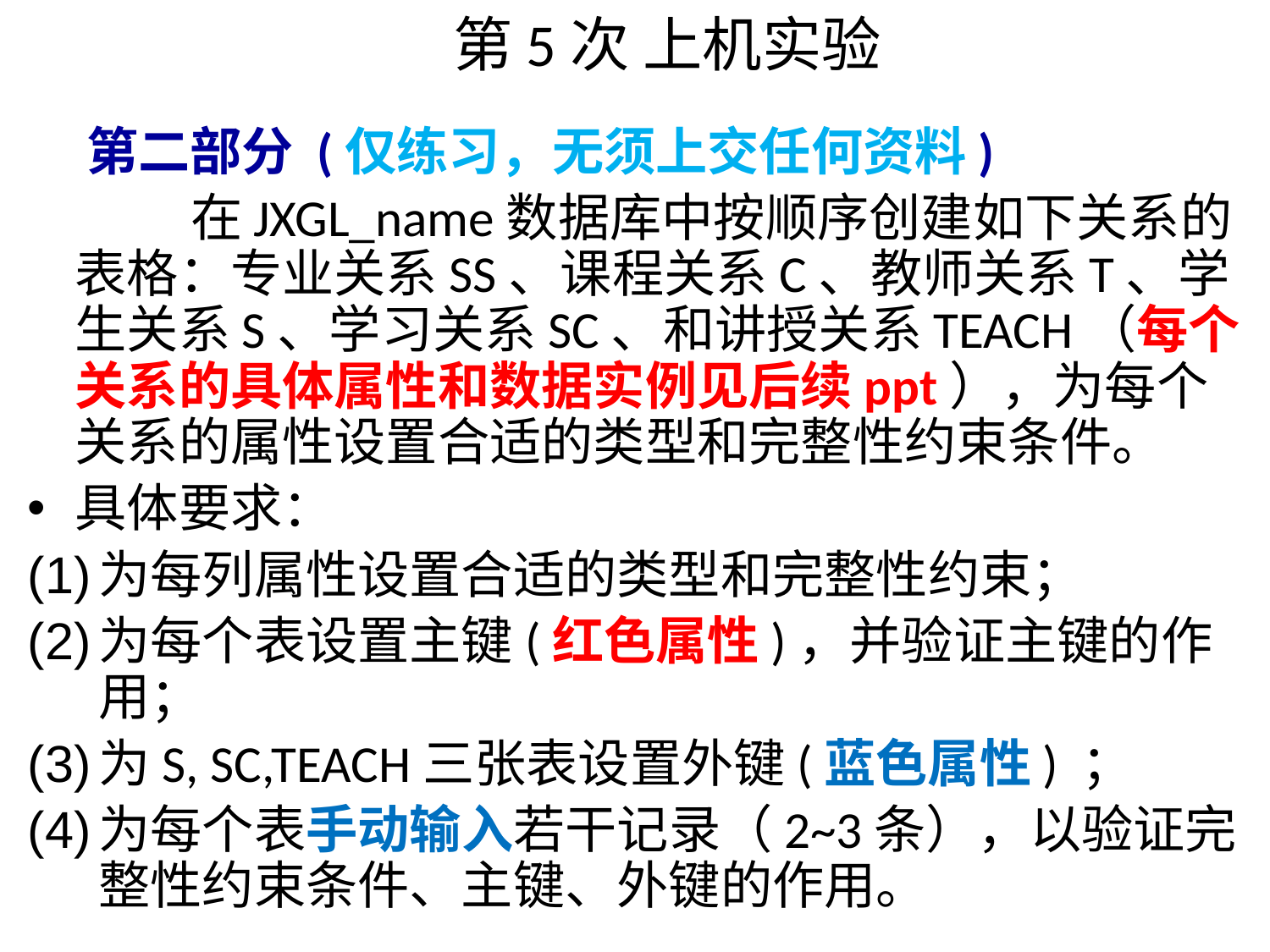

# 第5次 上机实验
    第二部分 (仅练习，无须上交任何资料)
             在JXGL_name数据库中按顺序创建如下关系的表格：专业关系SS、课程关系C、教师关系T、学生关系S、学习关系SC、和讲授关系TEACH（每个关系的具体属性和数据实例见后续ppt），为每个关系的属性设置合适的类型和完整性约束条件。
具体要求：
为每列属性设置合适的类型和完整性约束；
为每个表设置主键(红色属性)，并验证主键的作用；
为S, SC,TEACH三张表设置外键(蓝色属性) ；
为每个表手动输入若干记录（2~3条），以验证完整性约束条件、主键、外键的作用。